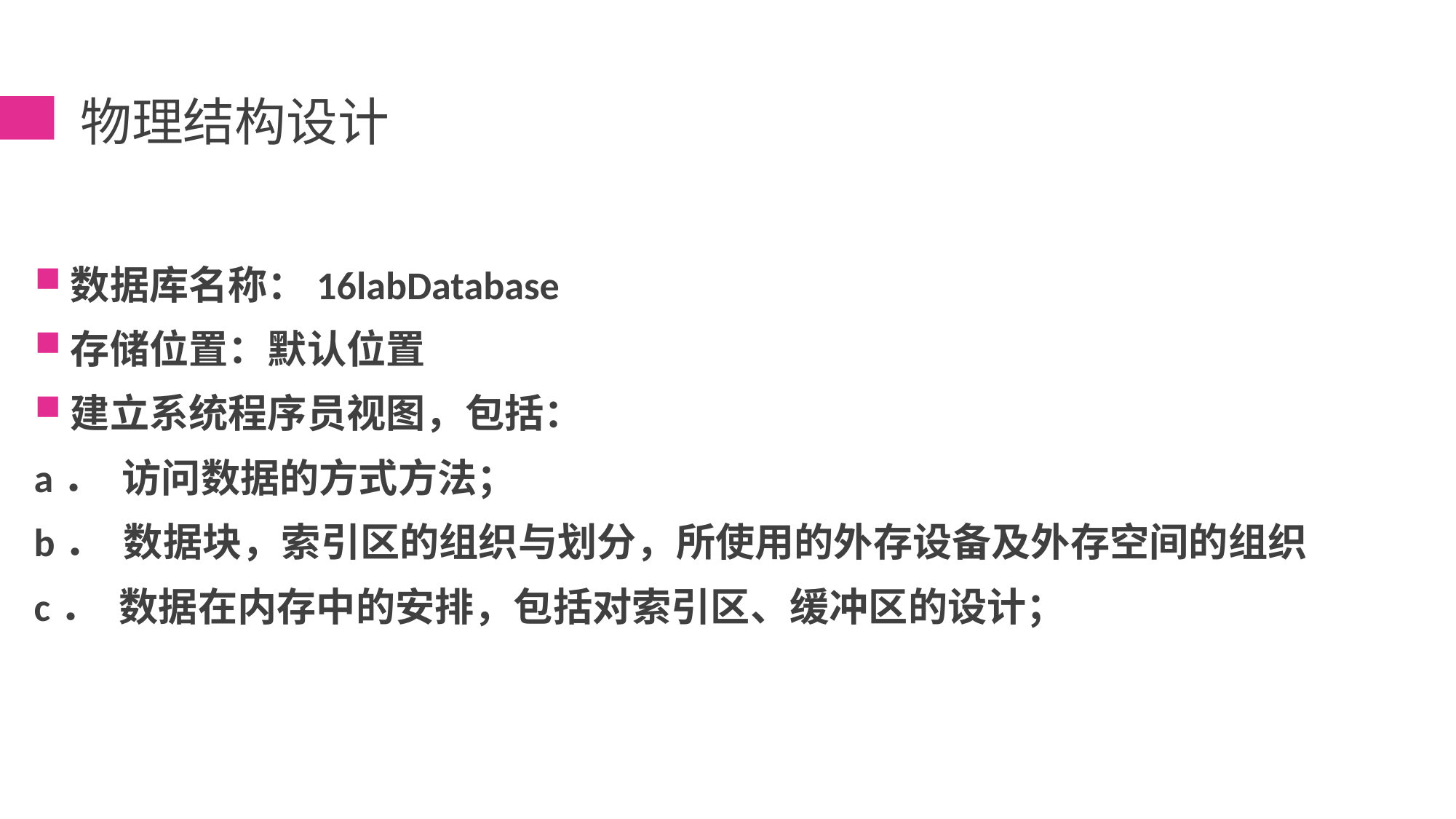

# 物理结构设计
数据库名称：16labDatabase
存储位置：默认位置
建立系统程序员视图，包括：
a． 访问数据的方式方法；
b． 数据块，索引区的组织与划分，所使用的外存设备及外存空间的组织
c． 数据在内存中的安排，包括对索引区、缓冲区的设计；